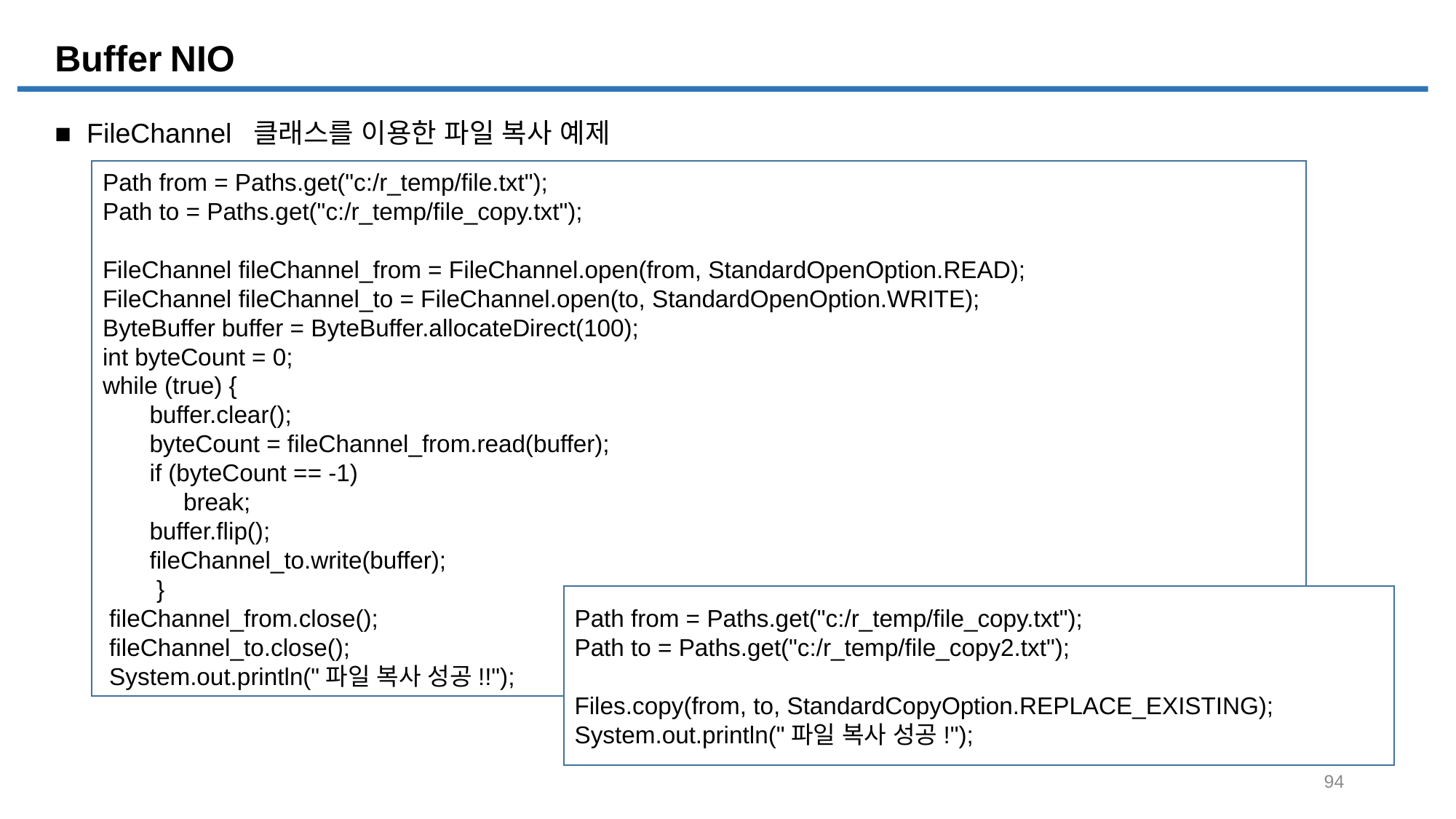

NIO

Buffer
■  FileChannel  클래스를 이용한 파일 복사 예제
Path from = Paths.get("c:/r_temp/file.txt");
Path to = Paths.get("c:/r_temp/file_copy.txt");

FileChannel fileChannel_from = FileChannel.open(from, StandardOpenOption.READ);
FileChannel fileChannel_to = FileChannel.open(to, StandardOpenOption.WRITE);
ByteBuffer buffer = ByteBuffer.allocateDirect(100);
int byteCount = 0;
while (true) {
       buffer.clear();
       byteCount = fileChannel_from.read(buffer);
       if (byteCount == -1)
            break;
       buffer.flip();
       fileChannel_to.write(buffer);
        }
 fileChannel_from.close();
 fileChannel_to.close();
 System.out.println("파일 복사 성공!!");
Path from = Paths.get("c:/r_temp/file_copy.txt");
Path to = Paths.get("c:/r_temp/file_copy2.txt");

Files.copy(from, to, StandardCopyOption.REPLACE_EXISTING);
System.out.println("파일 복사 성공!");
94